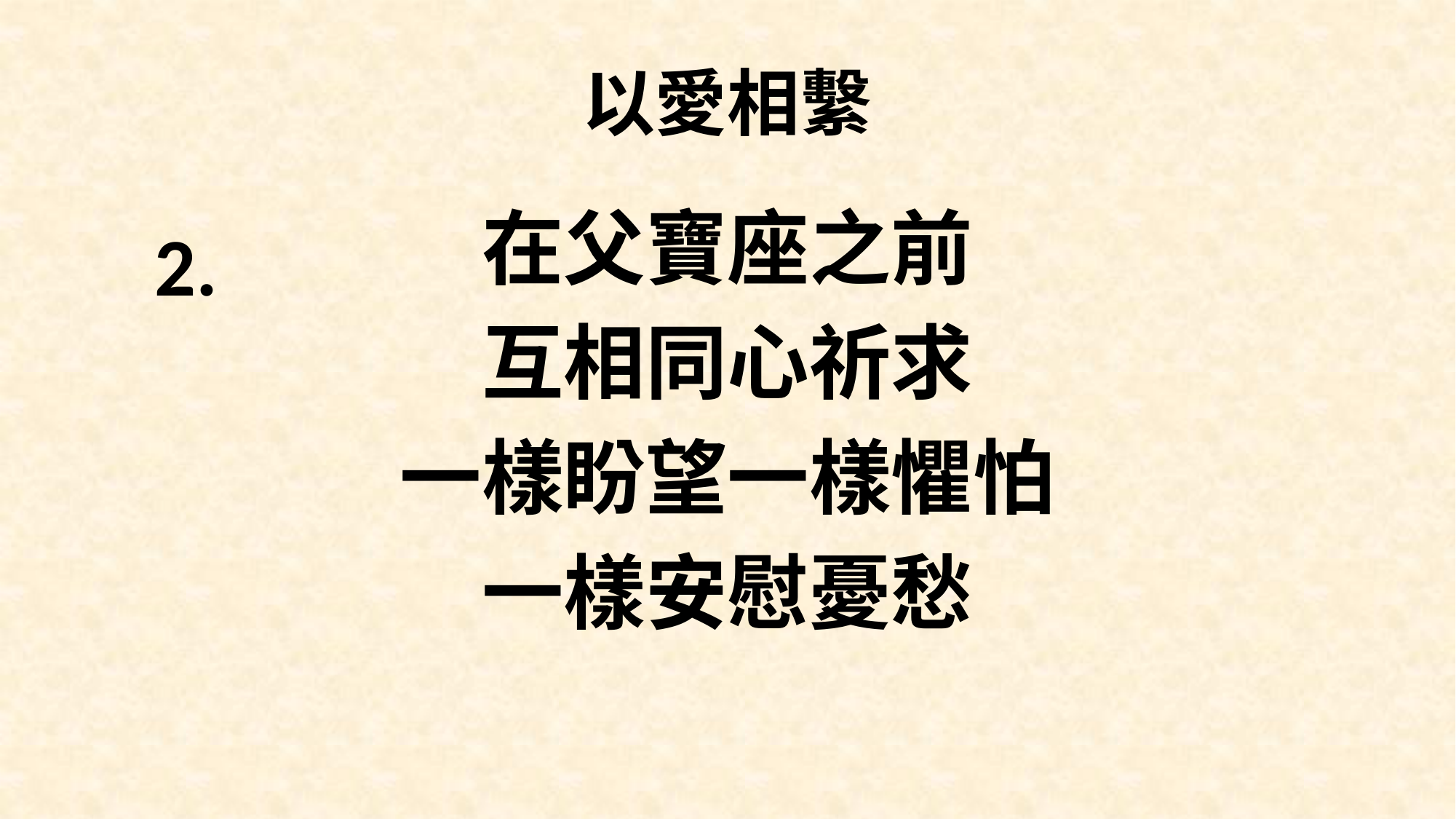

# 以愛相繫
在父寶座之前
互相同心祈求
一樣盼望一樣懼怕
一樣安慰憂愁
2.